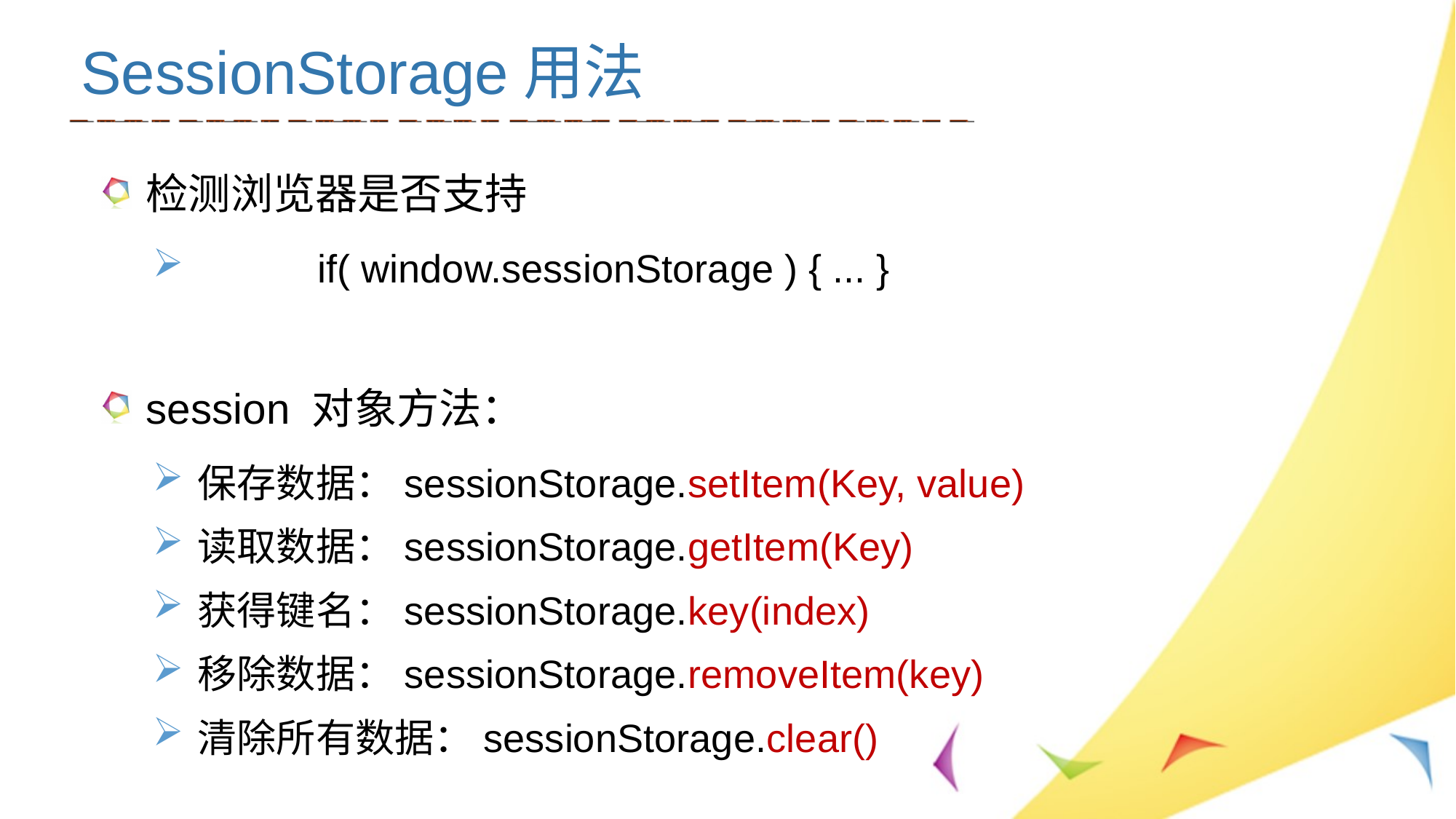

SessionStorage用法

检测浏览器是否支持
	 if( window.sessionStorage ) { ... }

session 对象方法：
保存数据：sessionStorage.setItem(Key, value)
读取数据：sessionStorage.getItem(Key)
获得键名：sessionStorage.key(index)
移除数据：sessionStorage.removeItem(key)
清除所有数据：sessionStorage.clear()